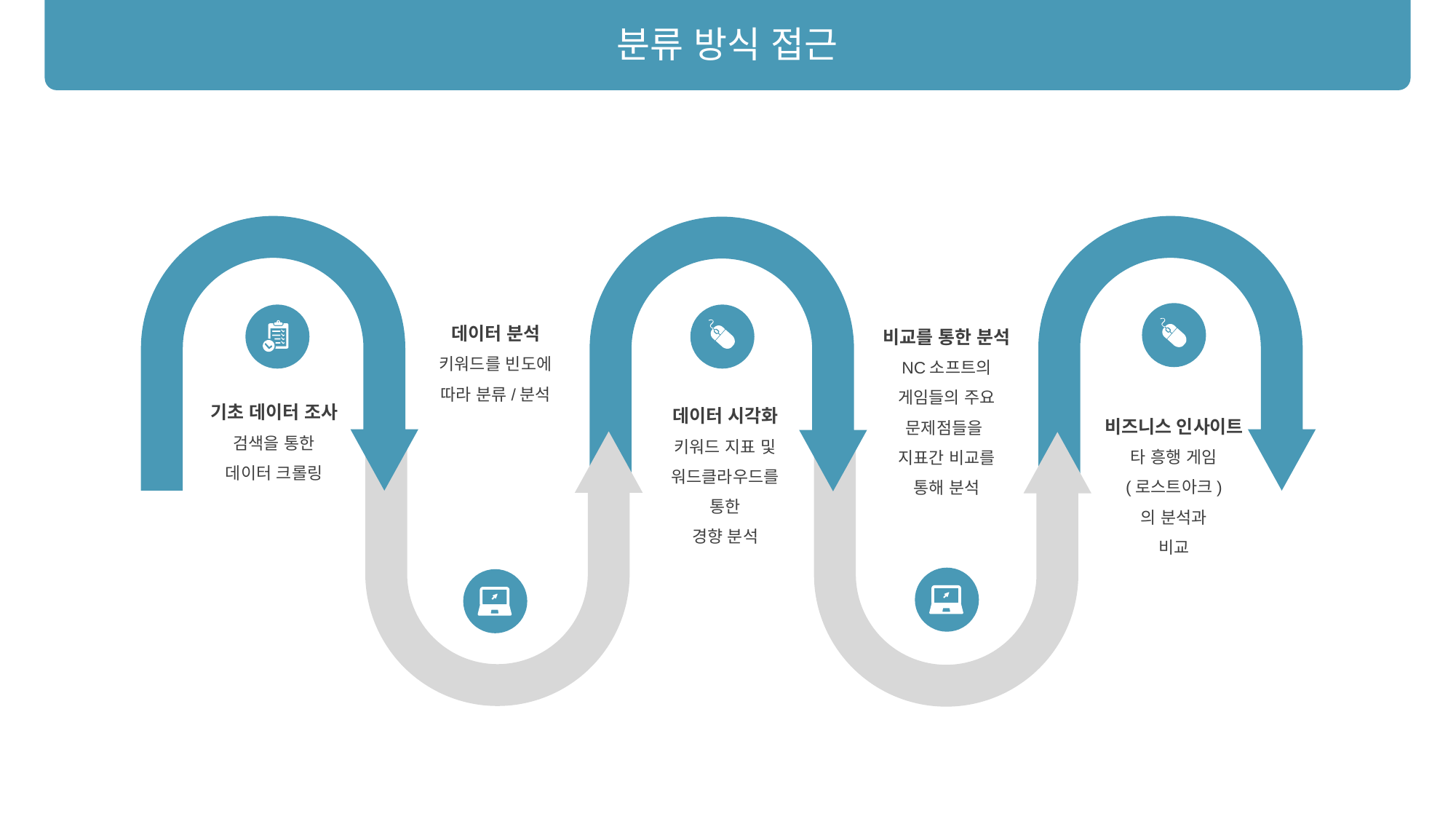

분류 방식 접근

데이터 분석
키워드를 빈도에
따라 분류/분석
비교를 통한 분석
NC소프트의
게임들의 주요
문제점들을
지표간 비교를
통해 분석

기초 데이터 조사
검색을 통한
데이터 크롤링
데이터 시각화
키워드 지표 및
워드클라우드를 통한
경향 분석
비즈니스 인사이트
타 흥행 게임
(로스트아크)
의 분석과
비교